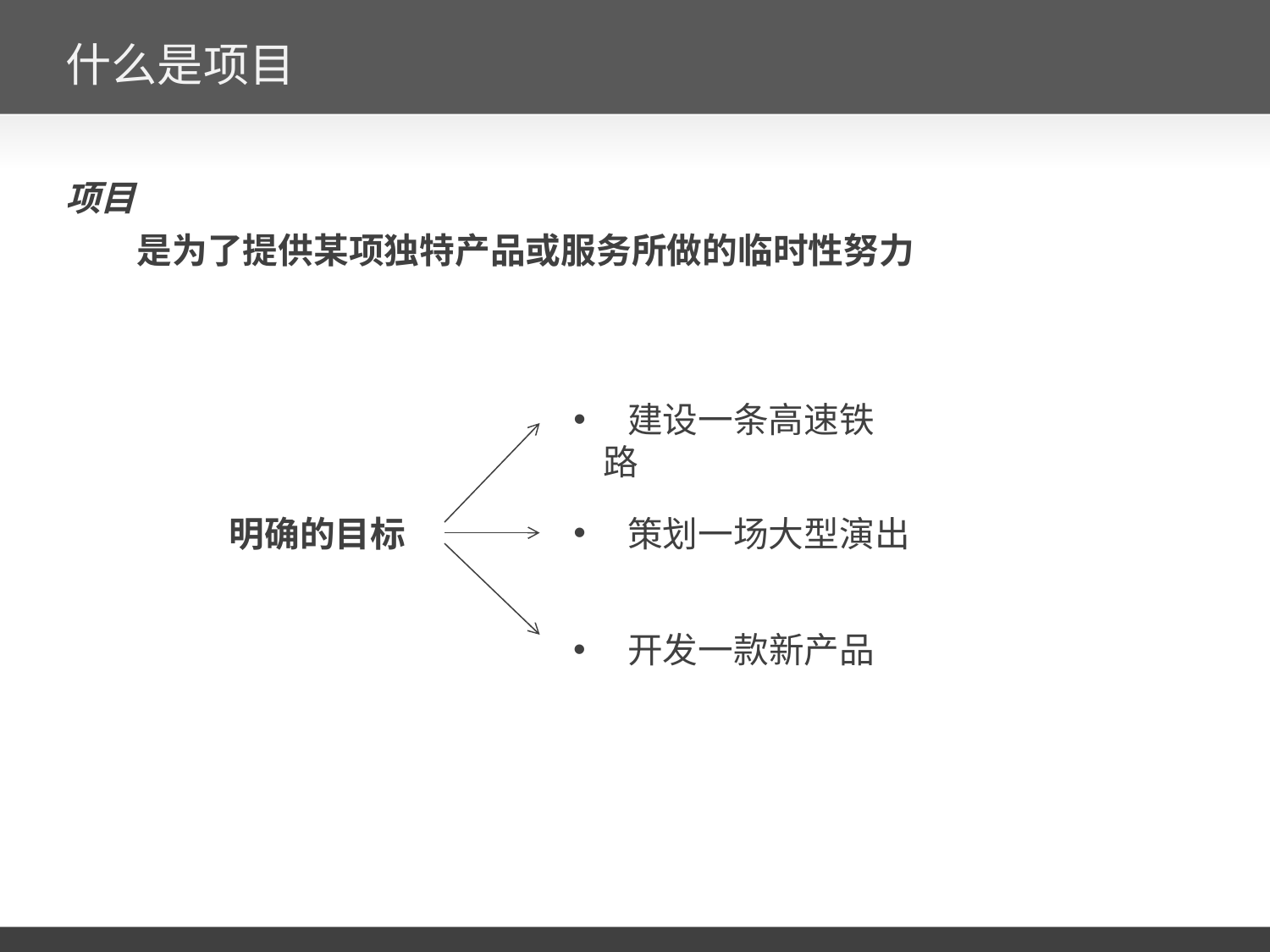

# 什么是项目
项目
是为了提供某项独特产品或服务所做的临时性努力
  建设一条高速铁路
  策划一场大型演出
明确的目标
  开发一款新产品